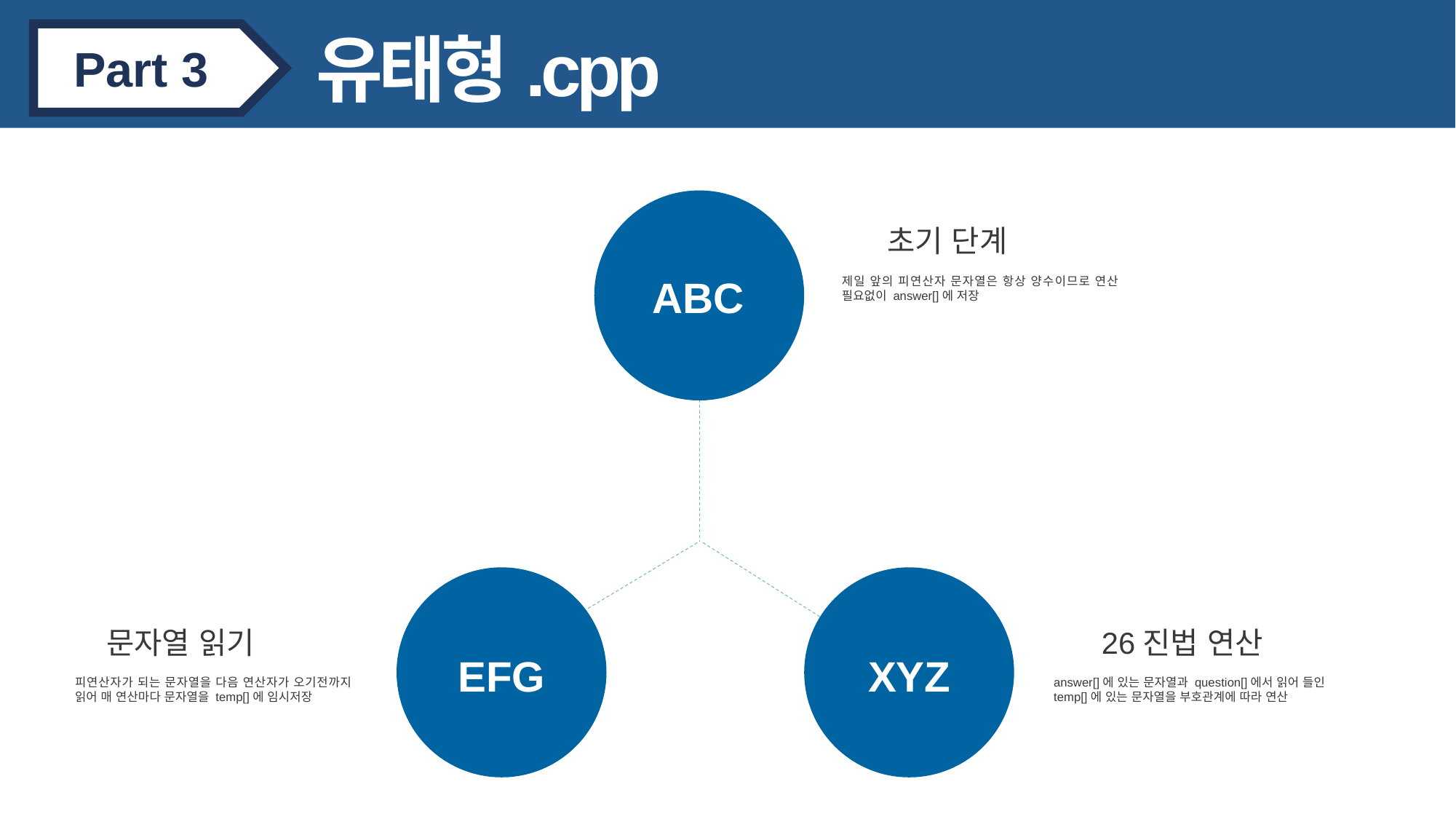

유태형.cpp

Part 3

초기 단계
제일 앞의 피연산자 문자열은 항상 양수이므로 연산 필요없이 answer[]에 저장
ABC

문자열 읽기
피연산자가 되는 문자열을 다음 연산자가 오기전까지 읽어 매 연산마다 문자열을 temp[]에 임시저장
26진법 연산
answer[]에 있는 문자열과 question[]에서 읽어 들인 temp[]에 있는 문자열을 부호관계에 따라 연산
EFG
XYZ